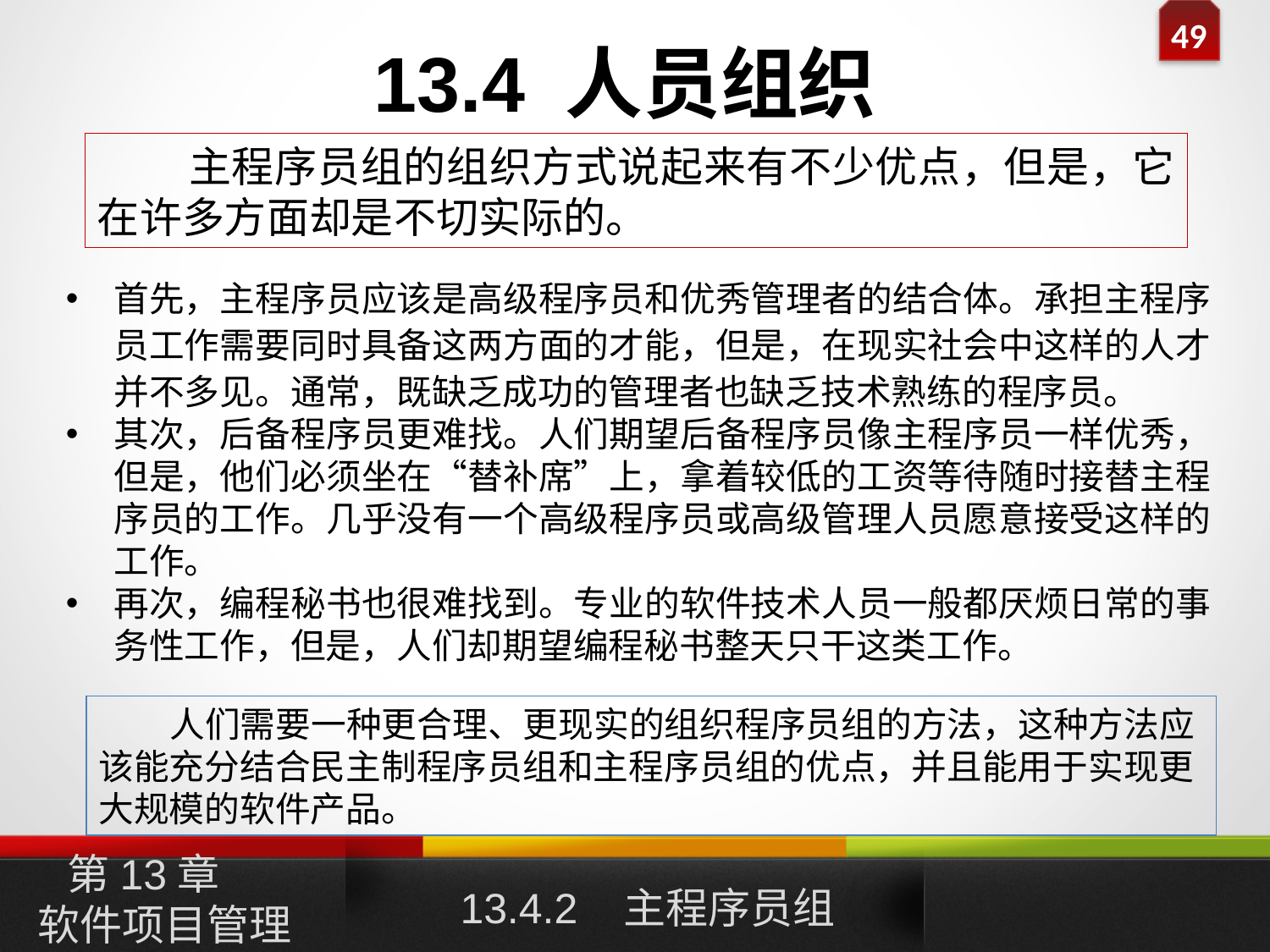

# 13.4 人员组织
        主程序员组的组织方式说起来有不少优点，但是，它在许多方面却是不切实际的。
首先，主程序员应该是高级程序员和优秀管理者的结合体。承担主程序员工作需要同时具备这两方面的才能，但是，在现实社会中这样的人才并不多见。通常，既缺乏成功的管理者也缺乏技术熟练的程序员。
其次，后备程序员更难找。人们期望后备程序员像主程序员一样优秀，但是，他们必须坐在“替补席”上，拿着较低的工资等待随时接替主程序员的工作。几乎没有一个高级程序员或高级管理人员愿意接受这样的工作。
再次，编程秘书也很难找到。专业的软件技术人员一般都厌烦日常的事务性工作，但是，人们却期望编程秘书整天只干这类工作。
        人们需要一种更合理、更现实的组织程序员组的方法，这种方法应该能充分结合民主制程序员组和主程序员组的优点，并且能用于实现更大规模的软件产品。
第13章
软件项目管理
13.4.2   主程序员组